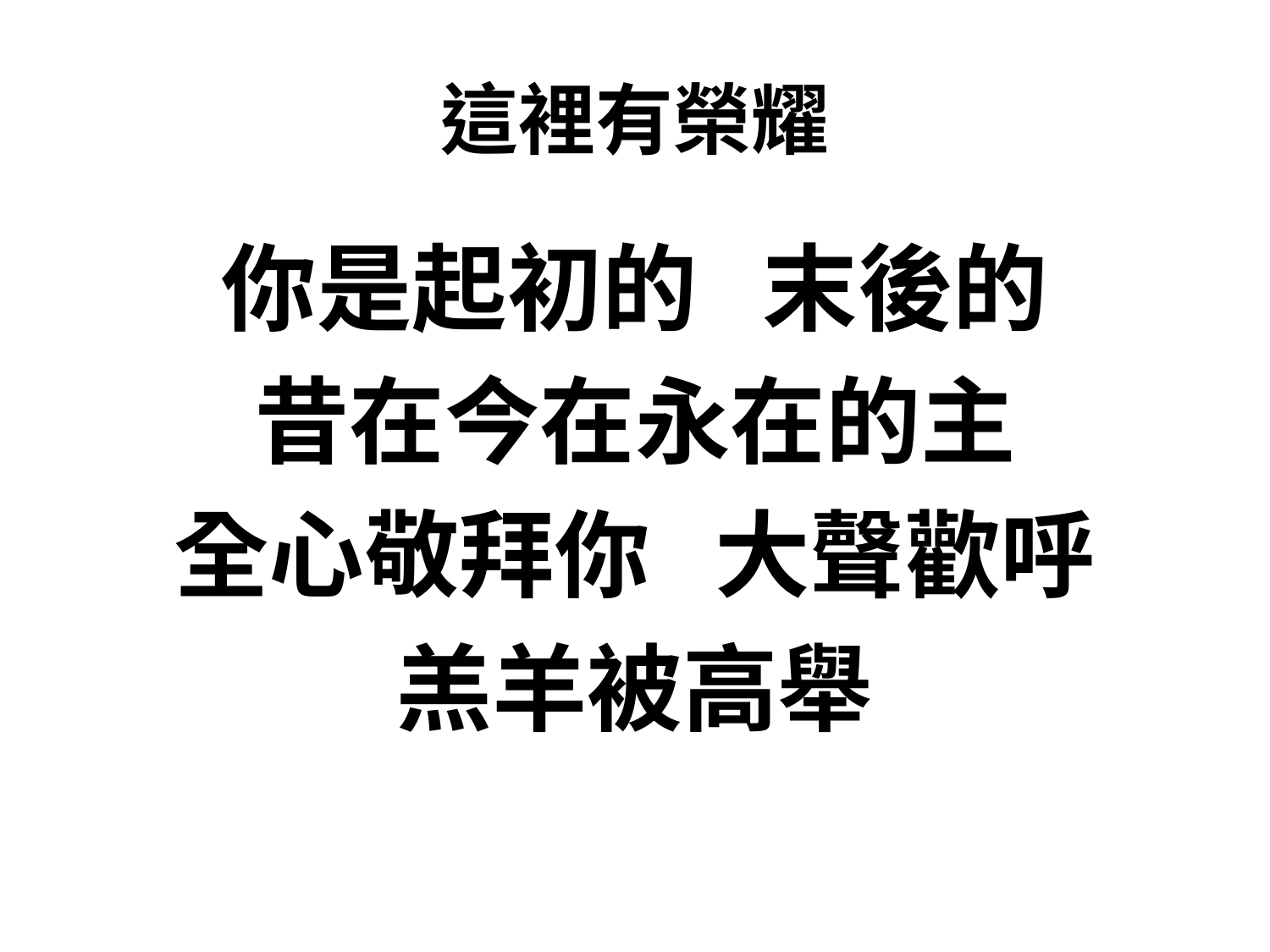

# 這裡有榮耀
你是起初的   末後的
昔在今在永在的主
全心敬拜你   大聲歡呼
羔羊被高舉